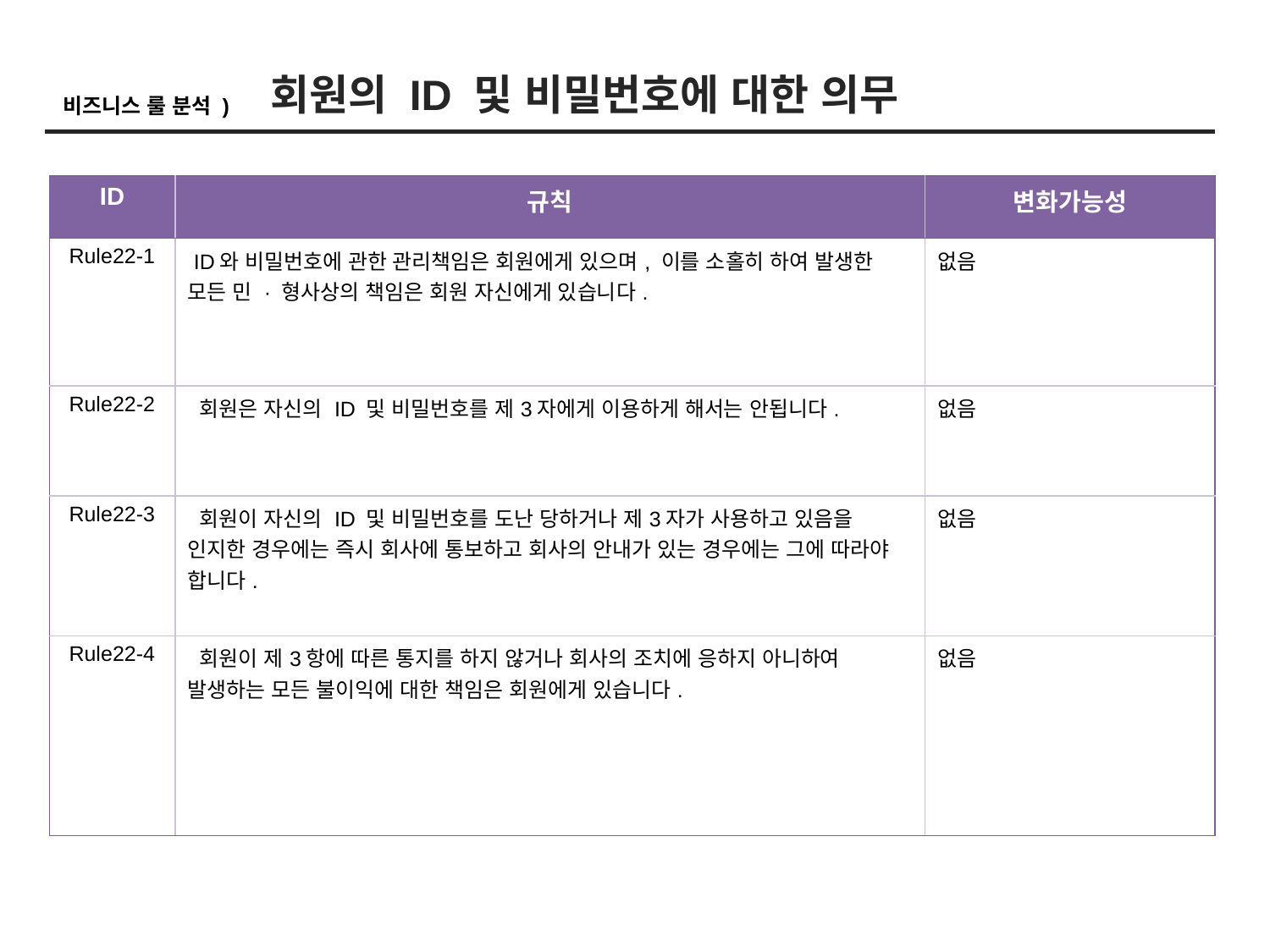

회원의 ID 및 비밀번호에 대한 의무
비즈니스 룰 분석 )
| ID | 규칙 | 변화가능성 |
| --- | --- | --- |
| Rule22-1 | ID와 비밀번호에 관한 관리책임은 회원에게 있으며, 이를 소홀히 하여 발생한 모든 민 · 형사상의 책임은 회원 자신에게 있습니다. | 없음 |
| Rule22-2 | 회원은 자신의 ID 및 비밀번호를 제3자에게 이용하게 해서는 안됩니다. | 없음 |
| Rule22-3 | 회원이 자신의 ID 및 비밀번호를 도난 당하거나 제3자가 사용하고 있음을 인지한 경우에는 즉시 회사에 통보하고 회사의 안내가 있는 경우에는 그에 따라야 합니다. | 없음 |
| Rule22-4 | 회원이 제3항에 따른 통지를 하지 않거나 회사의 조치에 응하지 아니하여 발생하는 모든 불이익에 대한 책임은 회원에게 있습니다. | 없음 |